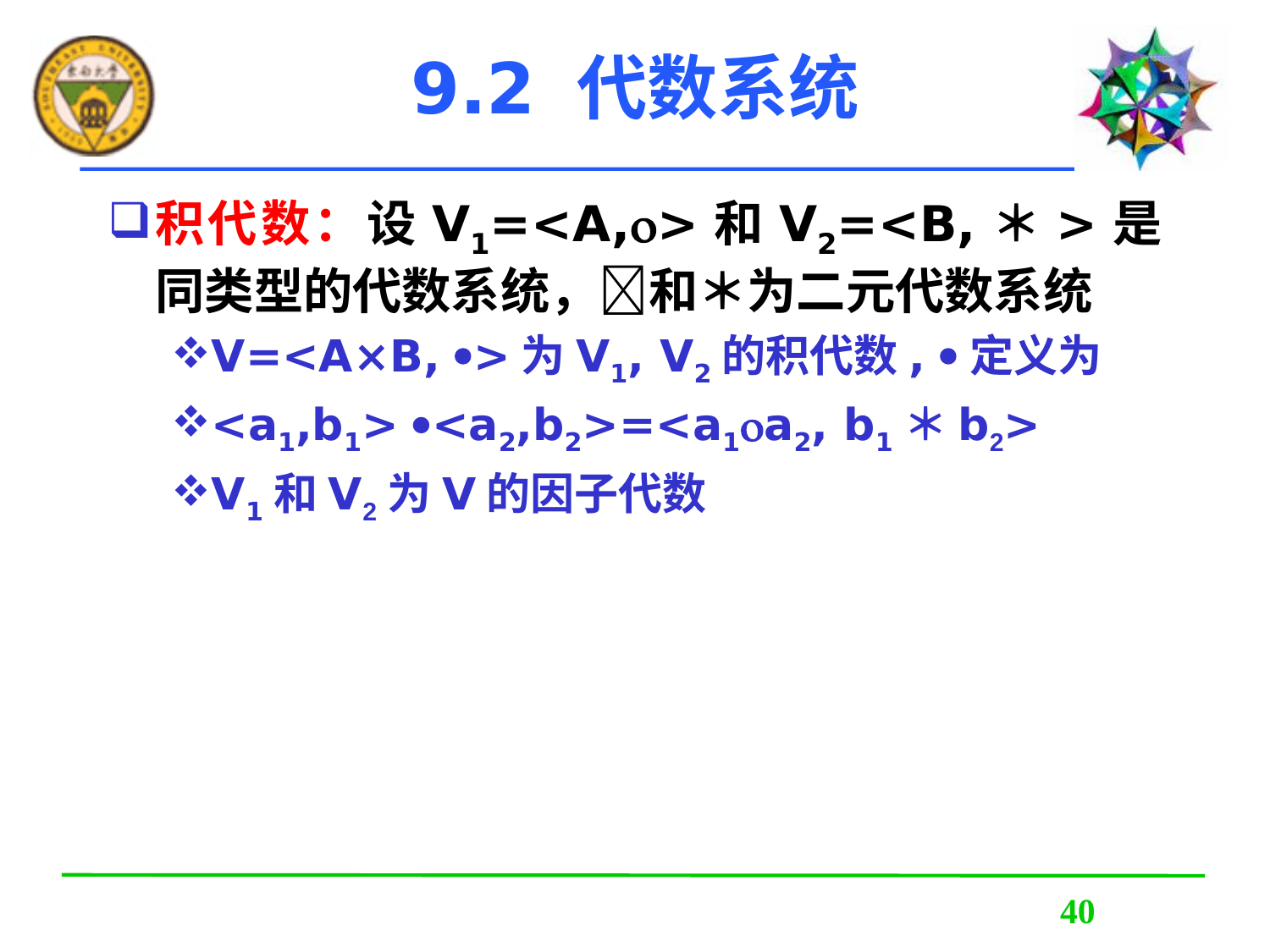

# 9.2 代数系统
积代数：设V1=<A,ο>和V2=<B,＊>是同类型的代数系统，ο和＊为二元代数系统
V=<A×B, •>为V1, V2的积代数, •定义为
<a1,b1> •<a2,b2>=<a1οa2, b1＊b2>
V1和V2为V的因子代数